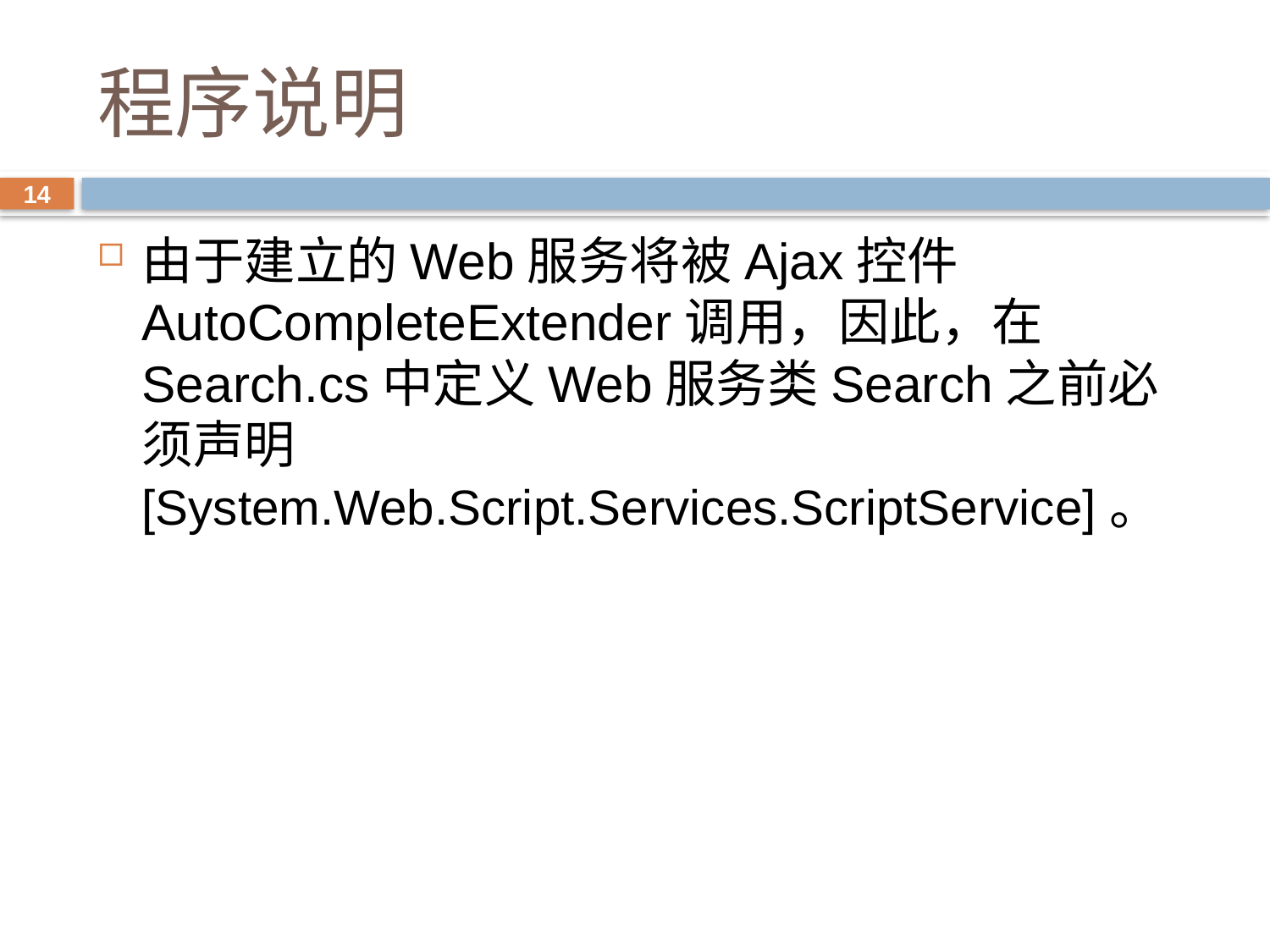

# 程序说明
14
由于建立的Web服务将被Ajax控件AutoCompleteExtender调用，因此，在Search.cs中定义Web服务类Search之前必须声明[System.Web.Script.Services.ScriptService]。